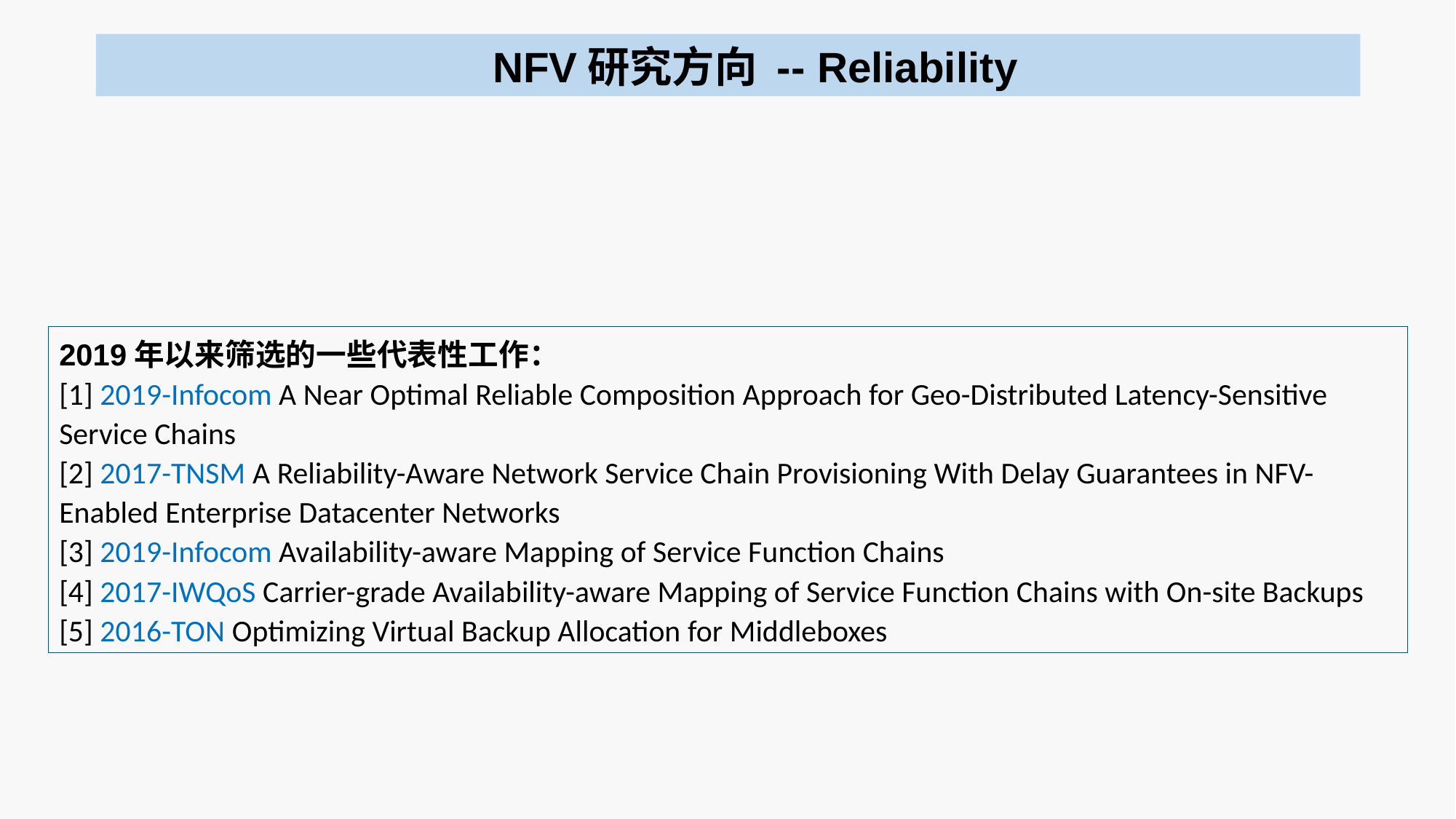

NFV研究方向 -- Reliability
2019年以来筛选的一些代表性工作：
[1] 2019-Infocom A Near Optimal Reliable Composition Approach for Geo-Distributed Latency-Sensitive Service Chains
[2] 2017-TNSM A Reliability-Aware Network Service Chain Provisioning With Delay Guarantees in NFV-Enabled Enterprise Datacenter Networks
[3] 2019-Infocom Availability-aware Mapping of Service Function Chains
[4] 2017-IWQoS Carrier-grade Availability-aware Mapping of Service Function Chains with On-site Backups
[5] 2016-TON Optimizing Virtual Backup Allocation for Middleboxes